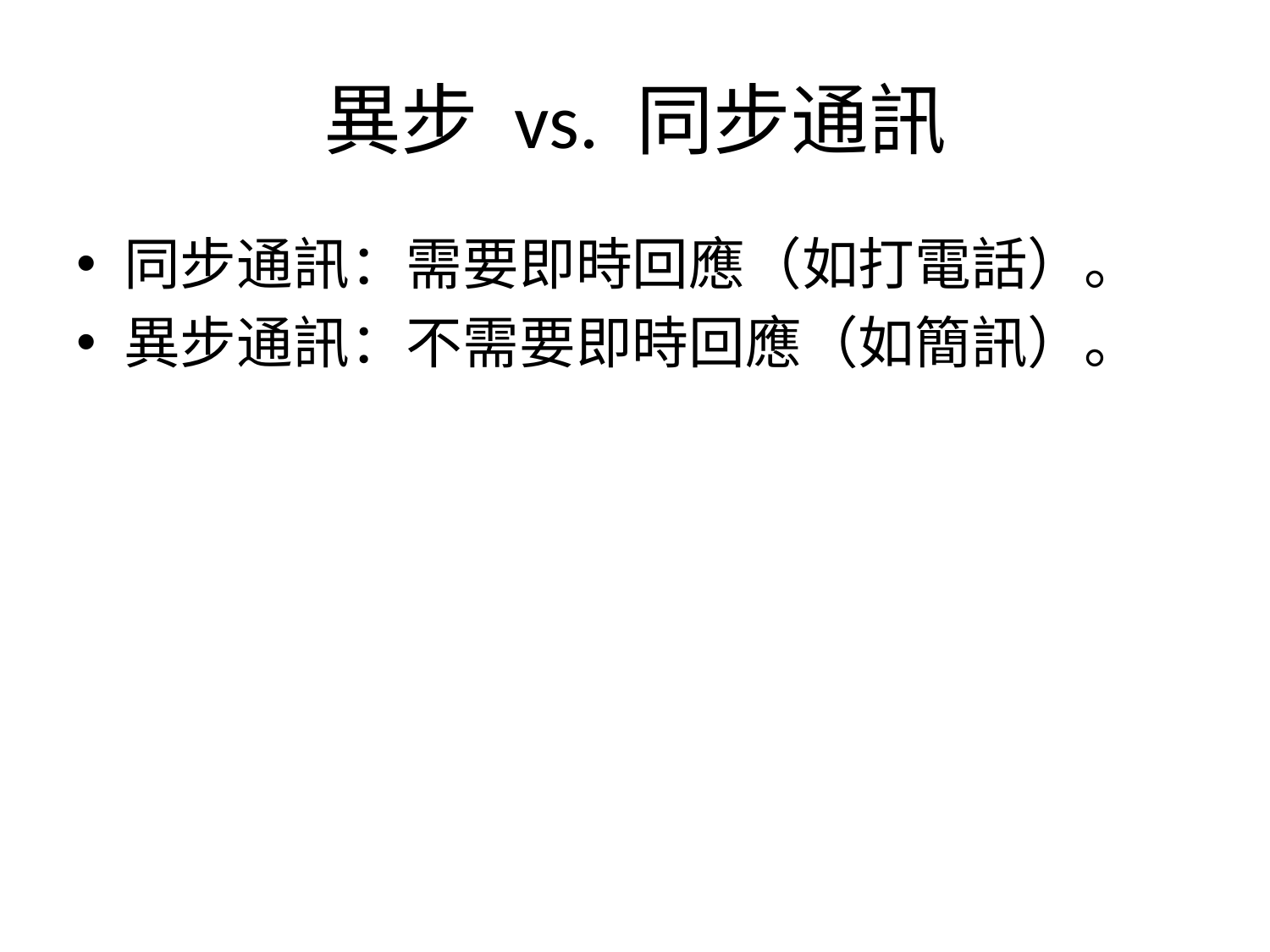

# 異步 vs. 同步通訊
同步通訊：需要即時回應（如打電話）。
異步通訊：不需要即時回應（如簡訊）。